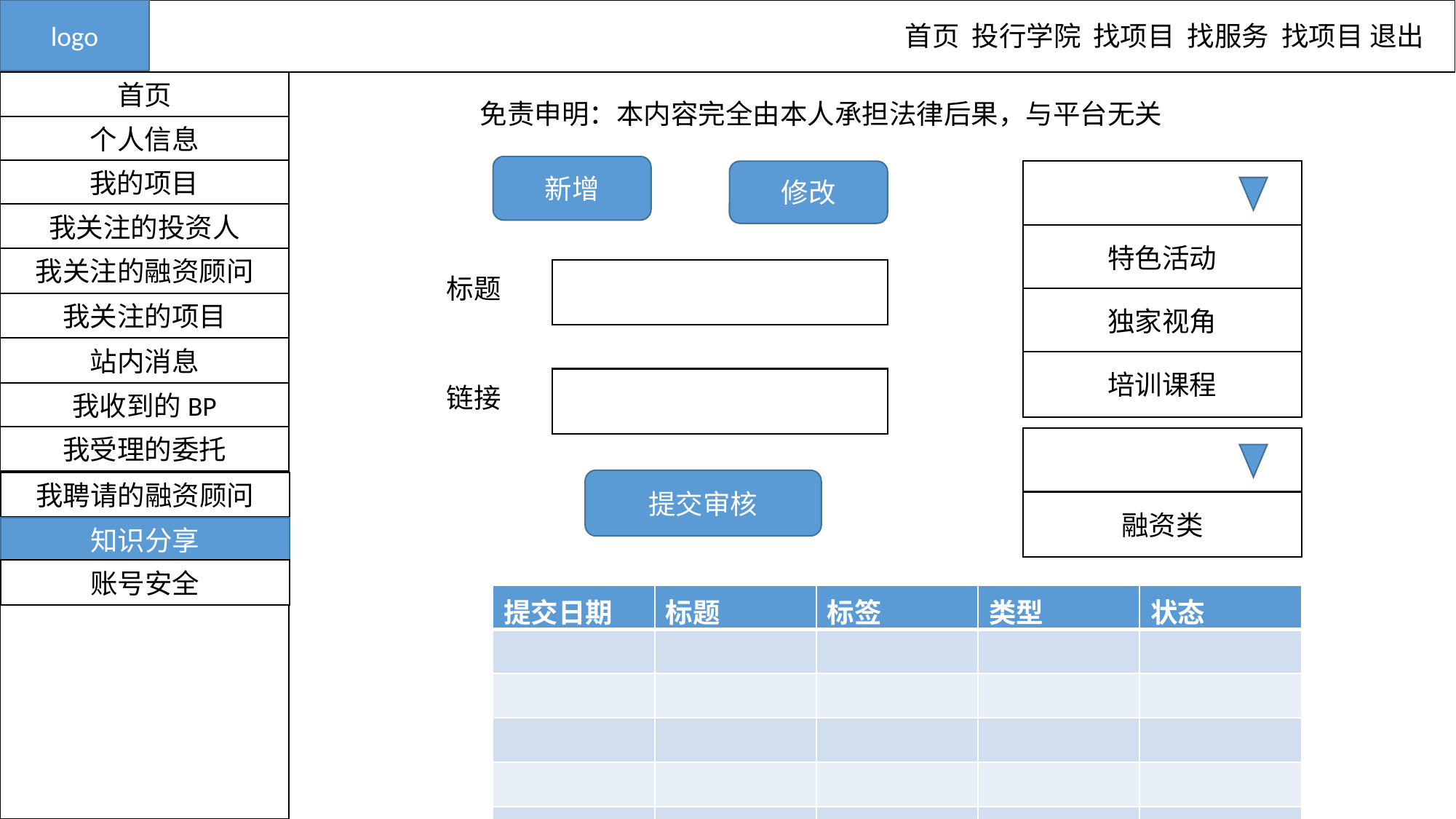

logo
首页  投行学院  找项目  找服务  找项目 退出

首页
免责申明：本内容完全由本人承担法律后果，与平台无关
个人信息
新增
我的项目
修改

我关注的投资人
特色活动
我关注的融资顾问

标题
独家视角
我关注的项目
站内消息
培训课程

链接
我收到的BP
我受理的委托

提交审核
我聘请的融资顾问
融资类
知识分享
账号安全
| 提交日期 | 标题 | 标签 | 类型 | 状态 |
| --- | --- | --- | --- | --- |
|  |  |  |  |  |
|  |  |  |  |  |
|  |  |  |  |  |
|  |  |  |  |  |
|  |  |  |  |  |